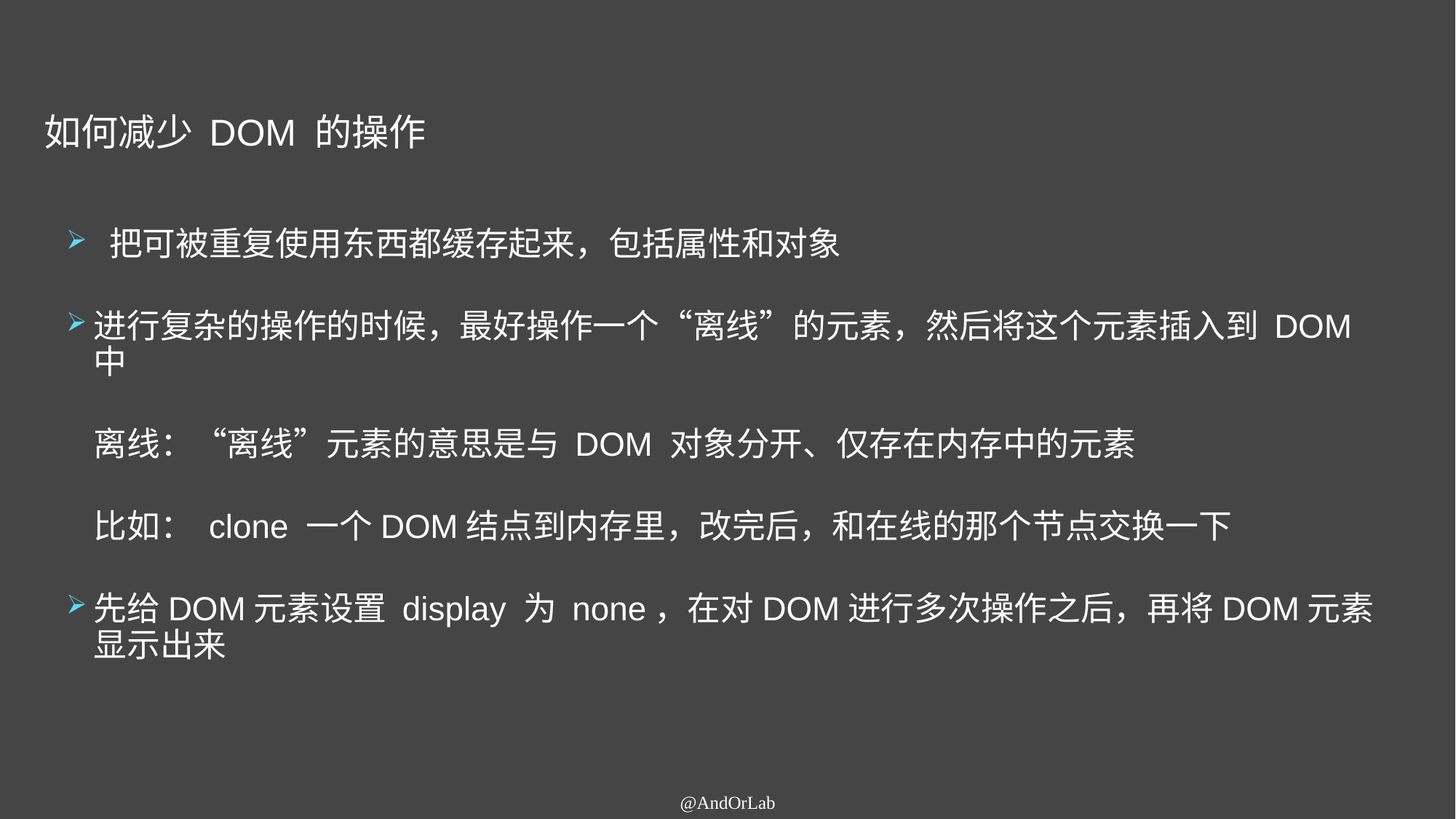

如何减少 DOM 的操作

 把可被重复使用东西都缓存起来，包括属性和对象

进行复杂的操作的时候，最好操作一个“离线”的元素，然后将这个元素插入到 DOM 中

	离线：“离线”元素的意思是与 DOM 对象分开、仅存在内存中的元素

	比如： clone 一个DOM结点到内存里，改完后，和在线的那个节点交换一下

先给DOM元素设置 display 为 none，在对DOM进行多次操作之后，再将DOM元素显示出来
@AndOrLab